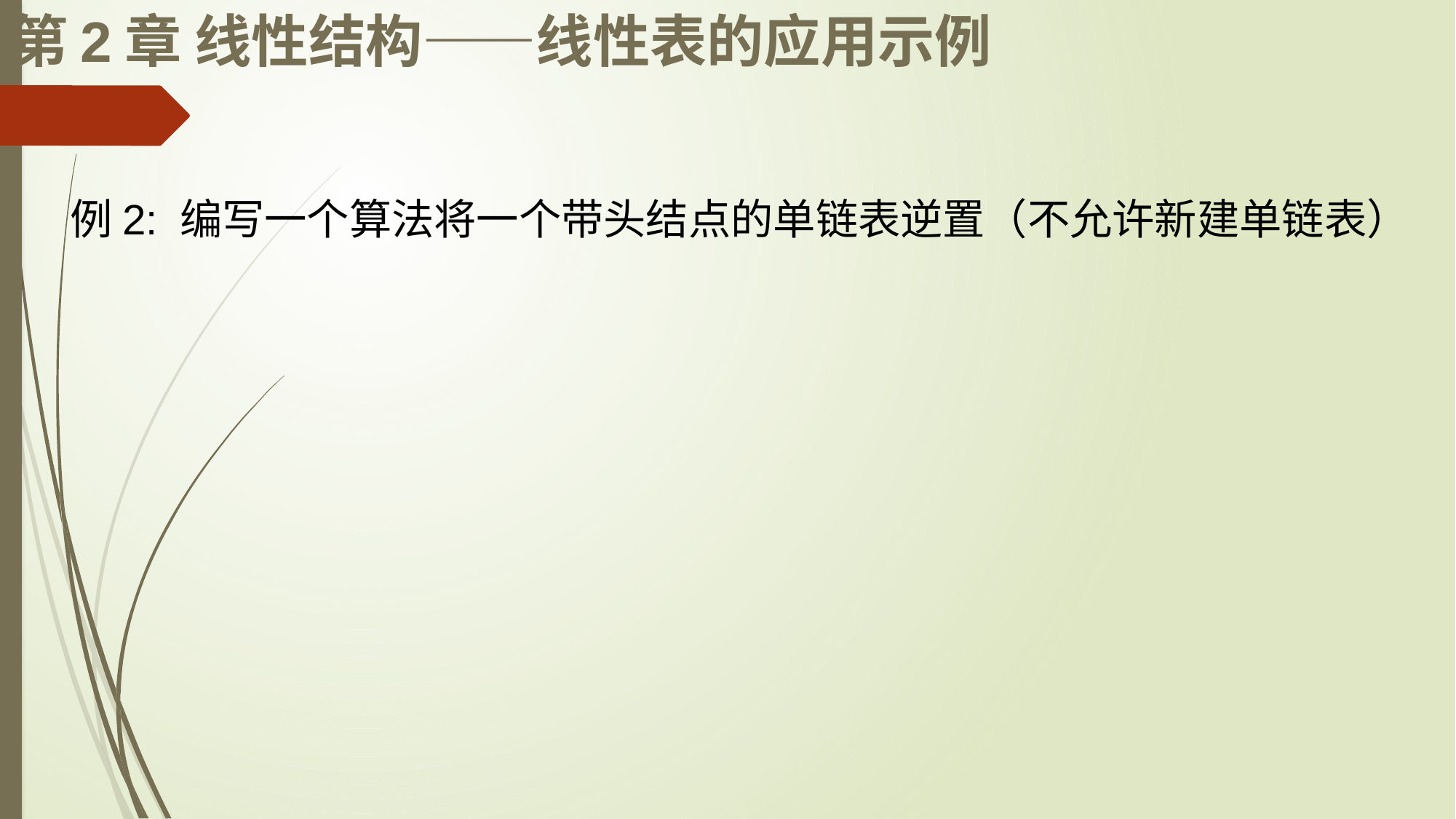

第2章 线性结构——线性表的应用示例
例2: 编写一个算法将一个带头结点的单链表逆置（不允许新建单链表）